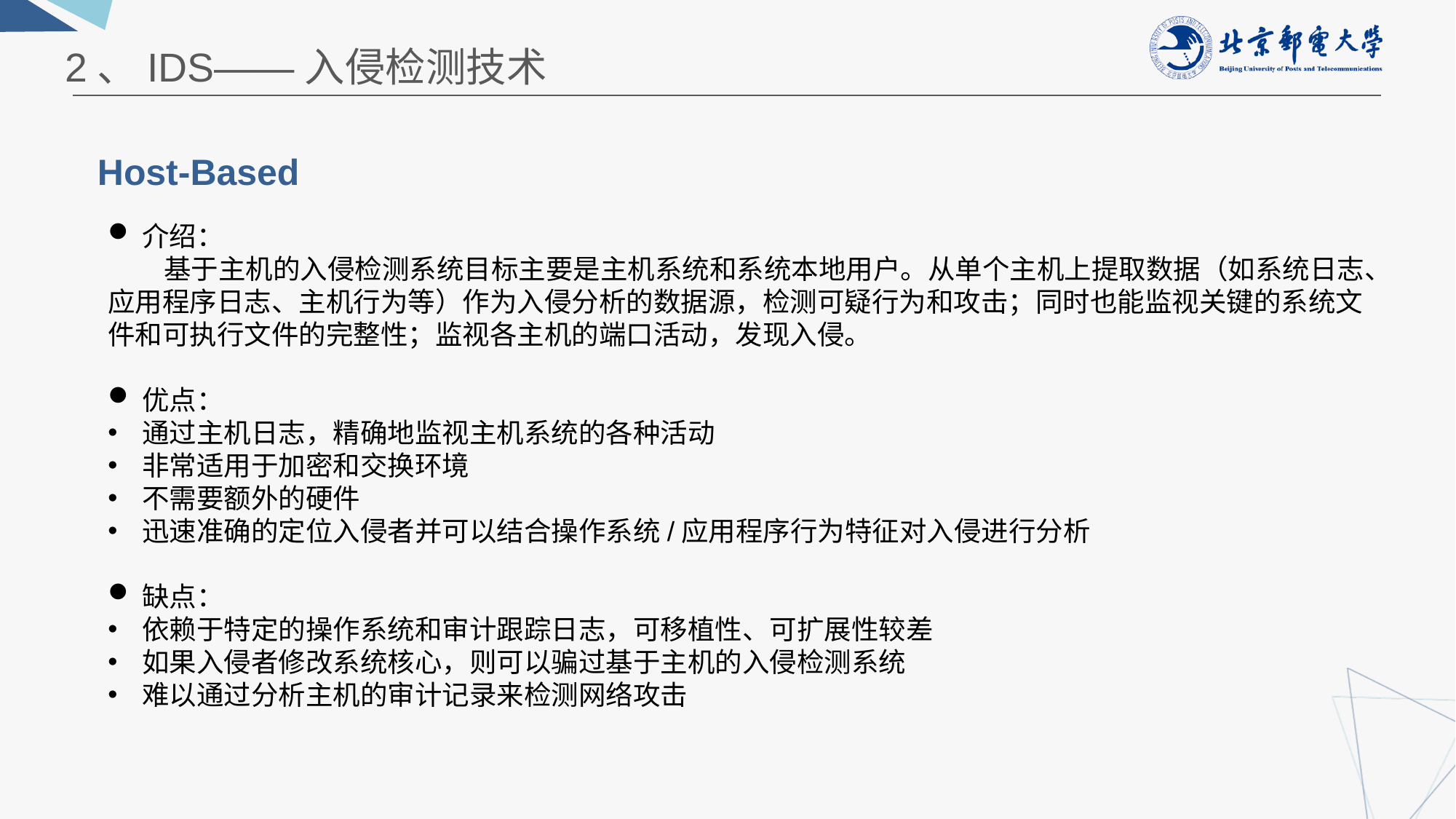

2、IDS——入侵检测技术
Host-Based
介绍：
        基于主机的入侵检测系统目标主要是主机系统和系统本地用户。从单个主机上提取数据（如系统日志、应用程序日志、主机行为等）作为入侵分析的数据源，检测可疑行为和攻击；同时也能监视关键的系统文件和可执行文件的完整性；监视各主机的端口活动，发现入侵。

优点：
通过主机日志，精确地监视主机系统的各种活动
非常适用于加密和交换环境
不需要额外的硬件
迅速准确的定位入侵者并可以结合操作系统/应用程序行为特征对入侵进行分析

缺点：
依赖于特定的操作系统和审计跟踪日志，可移植性、可扩展性较差
如果入侵者修改系统核心，则可以骗过基于主机的入侵检测系统
难以通过分析主机的审计记录来检测网络攻击